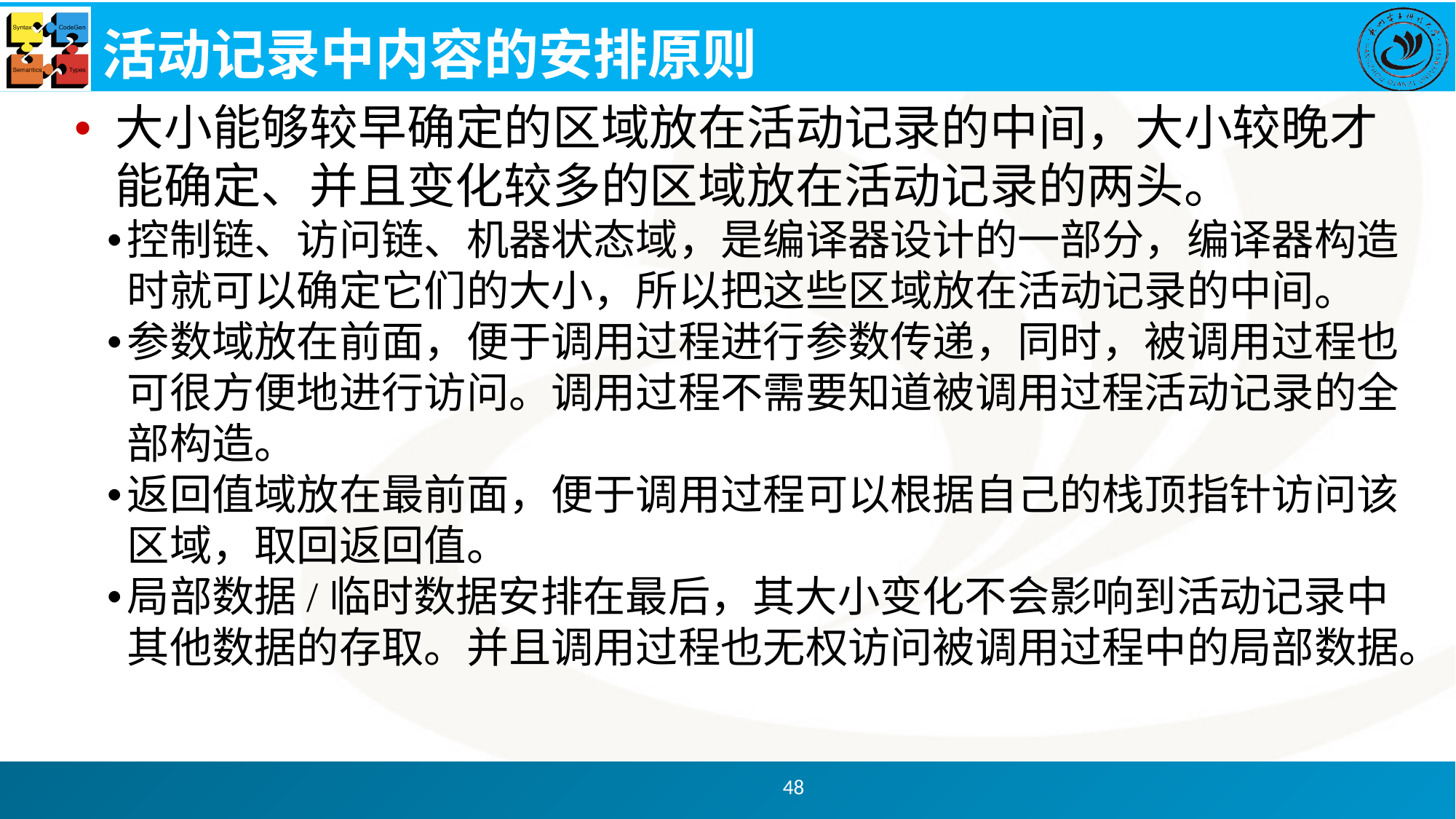

# 活动记录中内容的安排原则
大小能够较早确定的区域放在活动记录的中间，大小较晚才能确定、并且变化较多的区域放在活动记录的两头。
控制链、访问链、机器状态域，是编译器设计的一部分，编译器构造时就可以确定它们的大小，所以把这些区域放在活动记录的中间。
参数域放在前面，便于调用过程进行参数传递，同时，被调用过程也可很方便地进行访问。调用过程不需要知道被调用过程活动记录的全部构造。
返回值域放在最前面，便于调用过程可以根据自己的栈顶指针访问该区域，取回返回值。
局部数据/临时数据安排在最后，其大小变化不会影响到活动记录中其他数据的存取。并且调用过程也无权访问被调用过程中的局部数据。
48